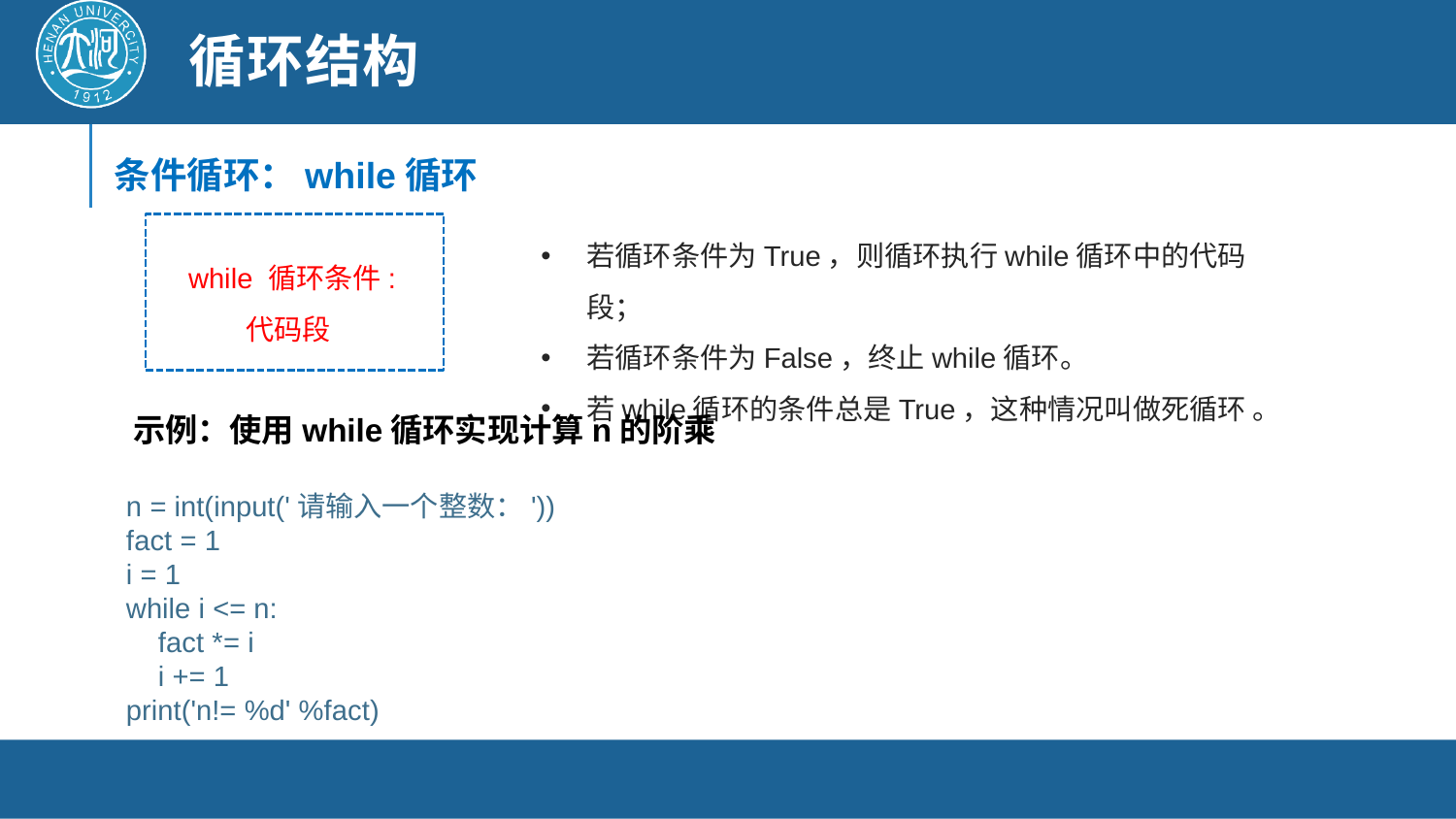

# 循环结构
条件循环：while循环

若循环条件为True，则循环执行while循环中的代码段；
若循环条件为False，终止while循环。
若while循环的条件总是True，这种情况叫做死循环 。
while 循环条件:
        代码段
示例：使用while循环实现计算n的阶乘
n = int(input('请输入一个整数：'))
fact = 1
i = 1
while i <= n:
    fact *= i
    i += 1
print('n!= %d' %fact)
84